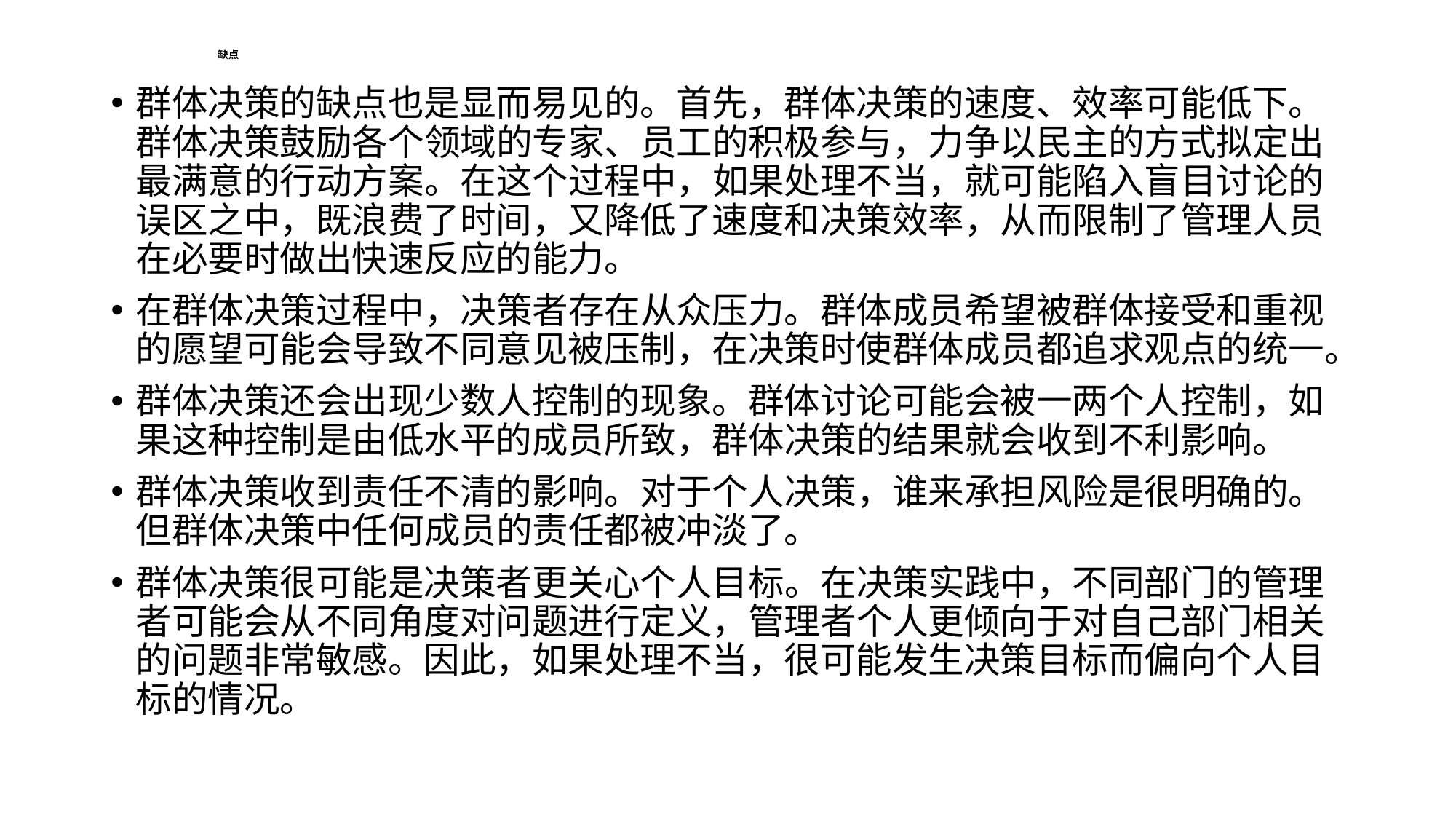

# 缺点
群体决策的缺点也是显而易见的。首先，群体决策的速度、效率可能低下。群体决策鼓励各个领域的专家、员工的积极参与，力争以民主的方式拟定出最满意的行动方案。在这个过程中，如果处理不当，就可能陷入盲目讨论的误区之中，既浪费了时间，又降低了速度和决策效率，从而限制了管理人员在必要时做出快速反应的能力。
在群体决策过程中，决策者存在从众压力。群体成员希望被群体接受和重视的愿望可能会导致不同意见被压制，在决策时使群体成员都追求观点的统一。
群体决策还会出现少数人控制的现象。群体讨论可能会被一两个人控制，如果这种控制是由低水平的成员所致，群体决策的结果就会收到不利影响。
群体决策收到责任不清的影响。对于个人决策，谁来承担风险是很明确的。但群体决策中任何成员的责任都被冲淡了。
群体决策很可能是决策者更关心个人目标。在决策实践中，不同部门的管理者可能会从不同角度对问题进行定义，管理者个人更倾向于对自己部门相关的问题非常敏感。因此，如果处理不当，很可能发生决策目标而偏向个人目标的情况。